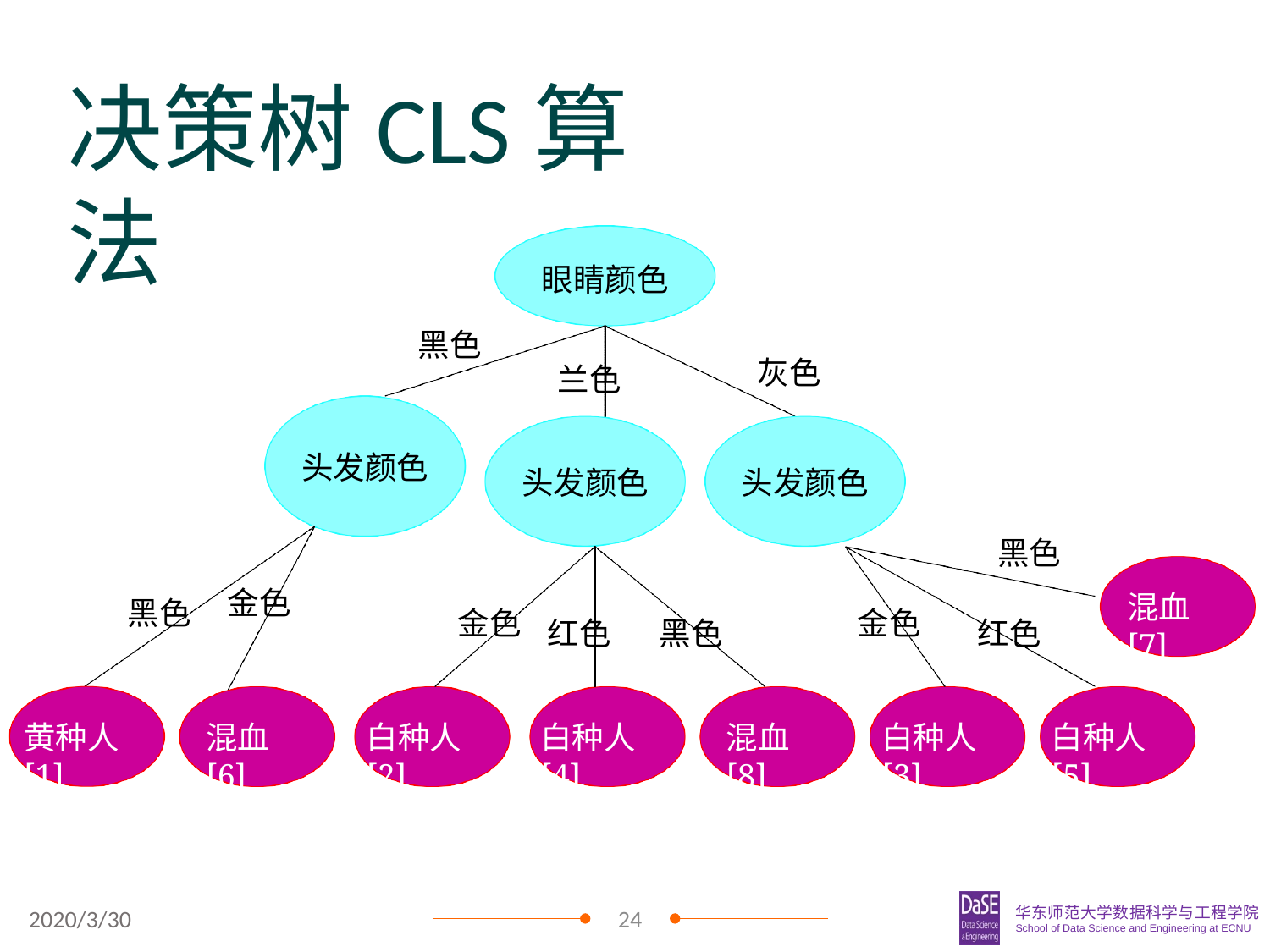

决策树CLS算法

眼睛颜色
黑色
灰色
兰色
头发颜色
头发颜色
头发颜色
黑色
金色
混血[7]
黑色
金色
金色
红色	黑色
红色
黄种人[1]
混血[6]
白种人[2]
白种人[4]
混血[8]
白种人[3]
白种人[5]